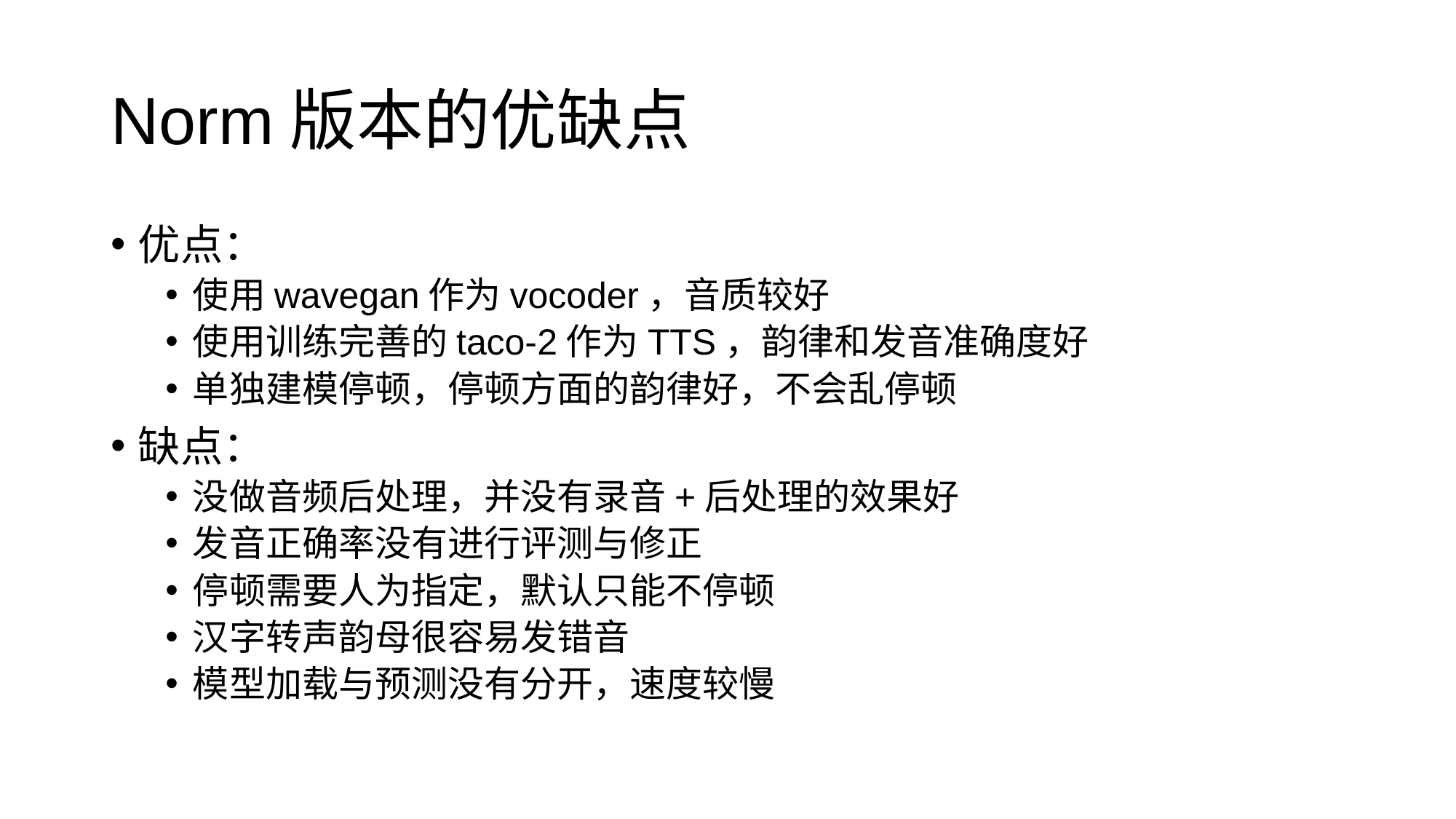

# Norm版本的优缺点
优点：
使用wavegan作为vocoder，音质较好
使用训练完善的taco-2作为TTS，韵律和发音准确度好
单独建模停顿，停顿方面的韵律好，不会乱停顿
缺点：
没做音频后处理，并没有录音+后处理的效果好
发音正确率没有进行评测与修正
停顿需要人为指定，默认只能不停顿
汉字转声韵母很容易发错音
模型加载与预测没有分开，速度较慢